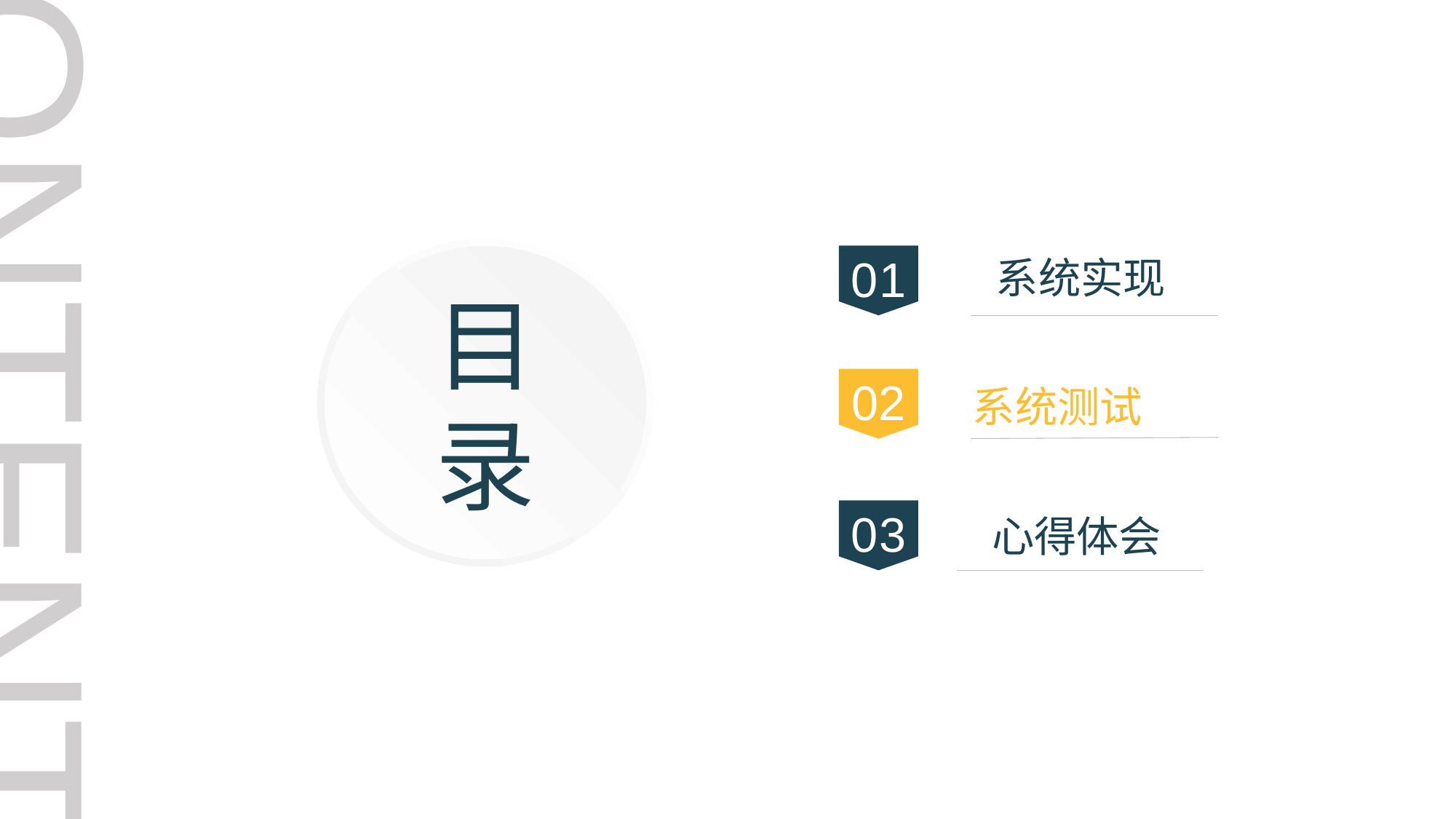

CONTENTS

目 录

01
系统实现

02
       系统测试
03
   心得体会